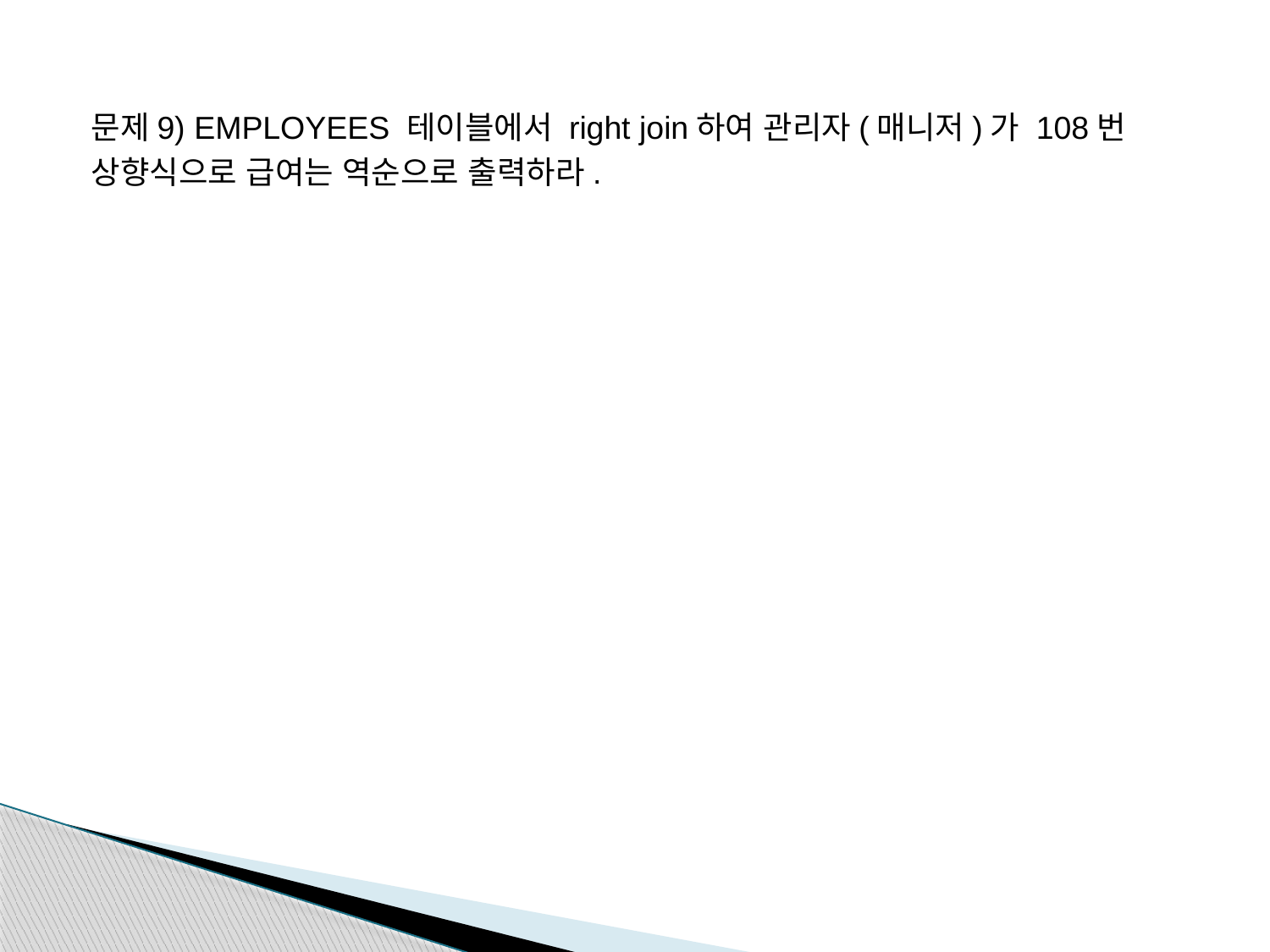

문제9) EMPLOYEES 테이블에서 right join하여 관리자(매니저)가 108번
상향식으로 급여는 역순으로 출력하라.